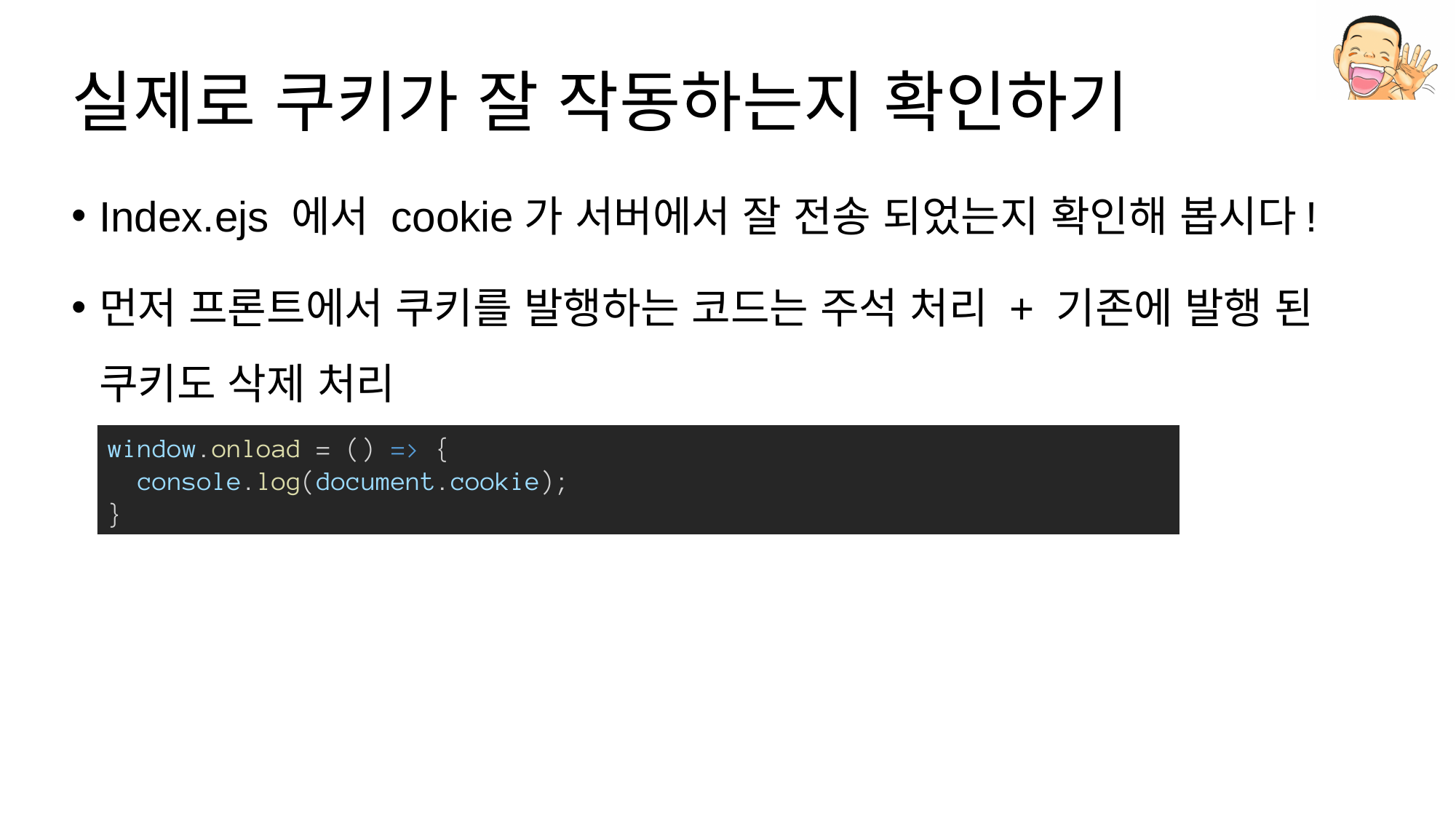

# 실제로 쿠키가 잘 작동하는지 확인하기
Index.ejs 에서 cookie가 서버에서 잘 전송 되었는지 확인해 봅시다!
먼저 프론트에서 쿠키를 발행하는 코드는 주석 처리 + 기존에 발행 된 쿠키도 삭제 처리

window.onload = () => {
  console.log(document.cookie);
}